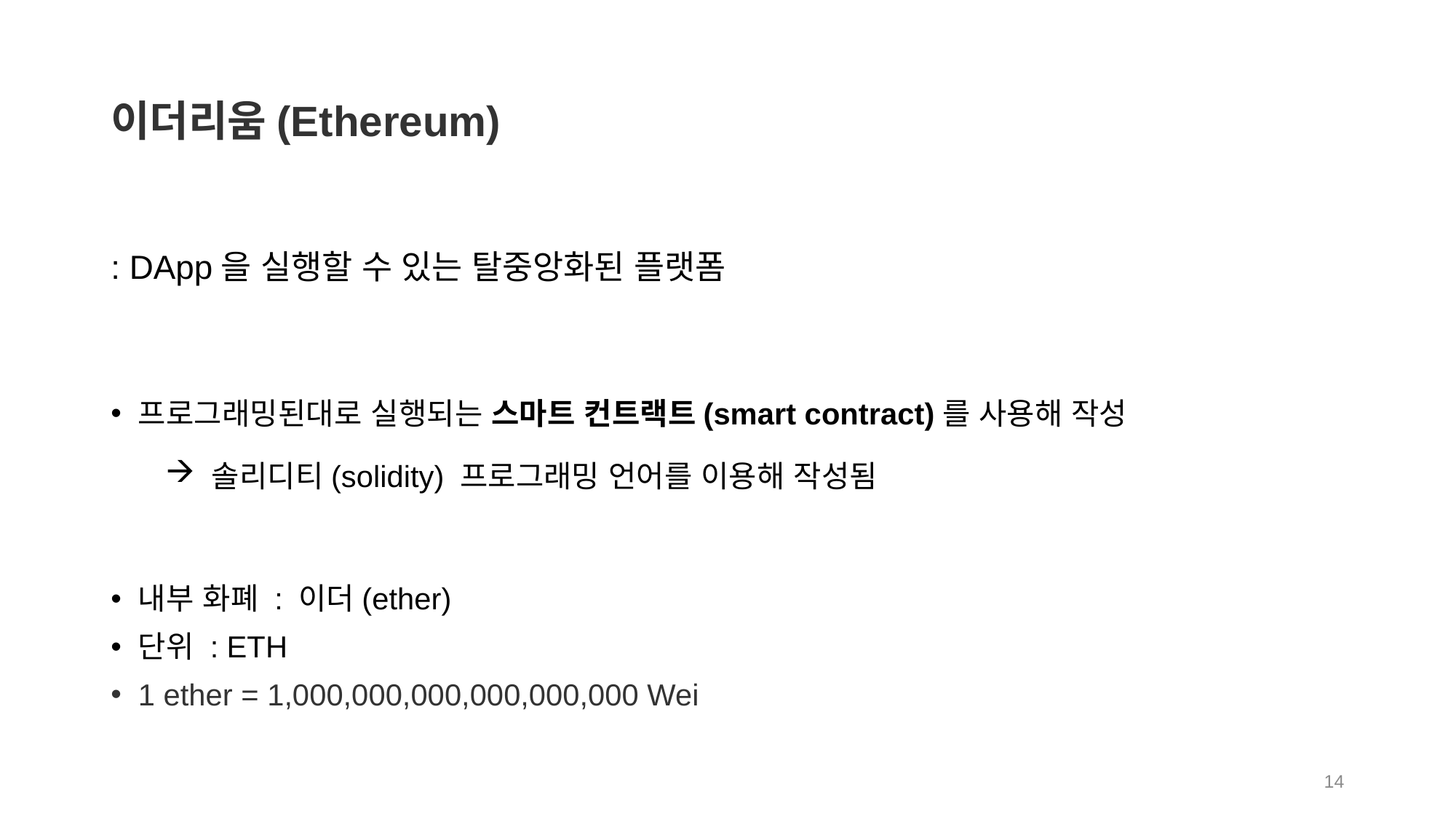

# 이더리움(Ethereum)
: DApp을 실행할 수 있는 탈중앙화된 플랫폼

프로그래밍된대로 실행되는 스마트 컨트랙트(smart contract)를 사용해 작성
 솔리디티(solidity) 프로그래밍 언어를 이용해 작성됨

내부 화폐 : 이더(ether)
단위 : ETH
1 ether = 1,000,000,000,000,000,000 Wei
14